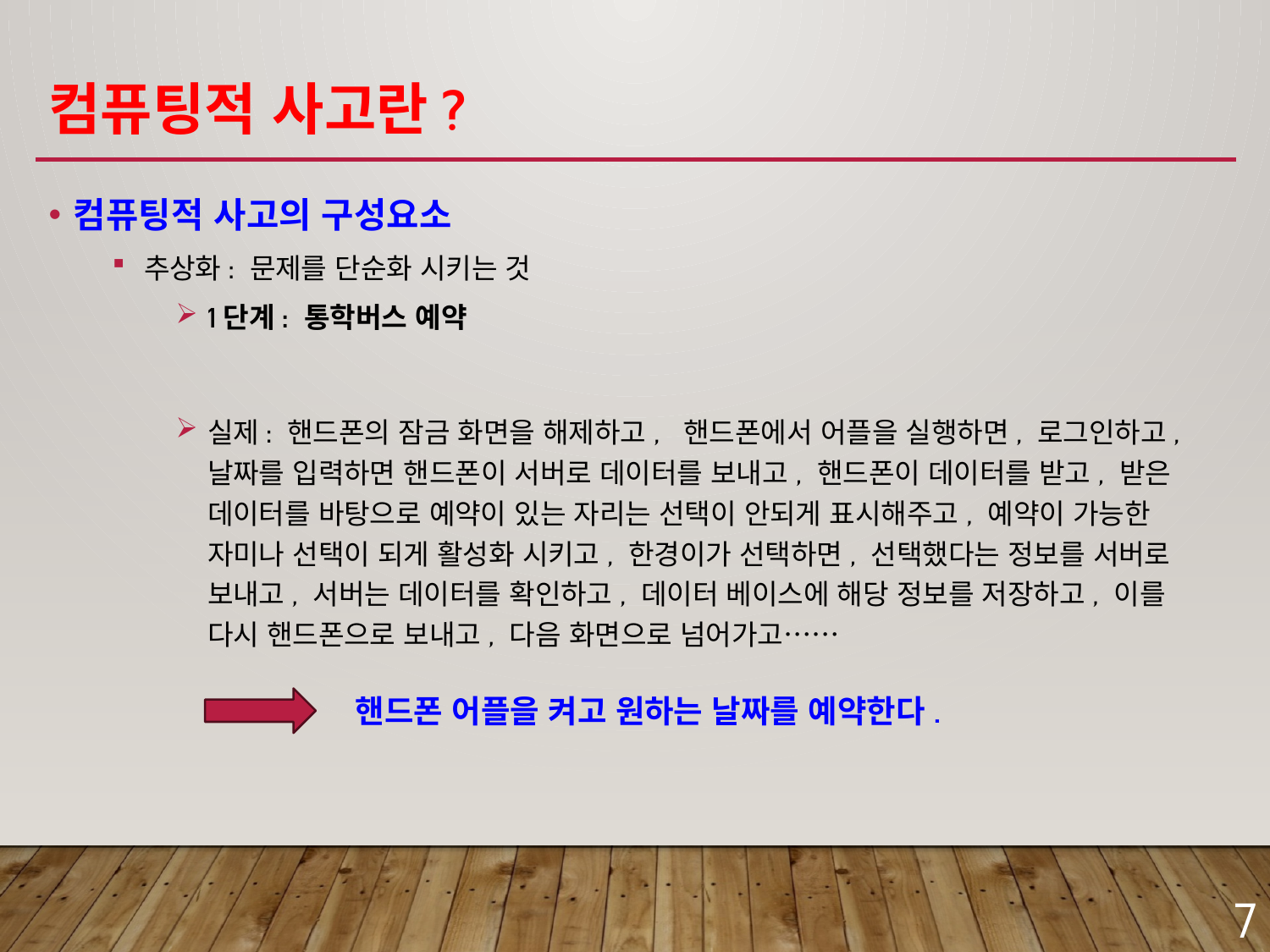

# 컴퓨팅적 사고란?
컴퓨팅적 사고의 구성요소
추상화: 문제를 단순화 시키는 것
1단계: 통학버스 예약

실제: 핸드폰의 잠금 화면을 해제하고,  핸드폰에서 어플을 실행하면, 로그인하고, 날짜를 입력하면 핸드폰이 서버로 데이터를 보내고, 핸드폰이 데이터를 받고, 받은 데이터를 바탕으로 예약이 있는 자리는 선택이 안되게 표시해주고, 예약이 가능한 자미나 선택이 되게 활성화 시키고, 한경이가 선택하면, 선택했다는 정보를 서버로 보내고, 서버는 데이터를 확인하고, 데이터 베이스에 해당 정보를 저장하고, 이를 다시 핸드폰으로 보내고, 다음 화면으로 넘어가고……
핸드폰 어플을 켜고 원하는 날짜를 예약한다.